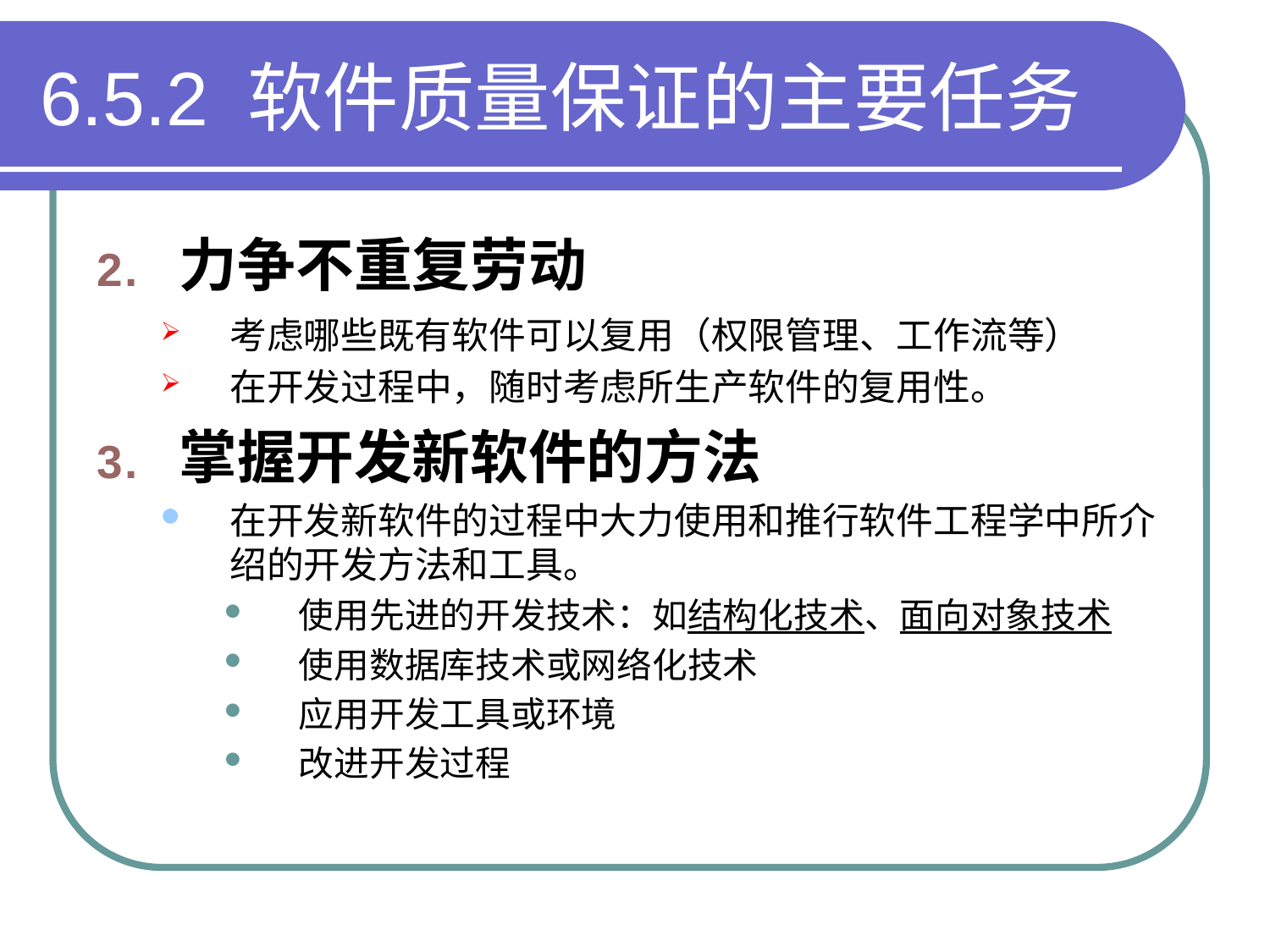

# 6.5.2 软件质量保证的主要任务
力争不重复劳动
考虑哪些既有软件可以复用（权限管理、工作流等）
在开发过程中，随时考虑所生产软件的复用性。
掌握开发新软件的方法
在开发新软件的过程中大力使用和推行软件工程学中所介绍的开发方法和工具。
 使用先进的开发技术：如结构化技术、面向对象技术
 使用数据库技术或网络化技术
 应用开发工具或环境
 改进开发过程

70